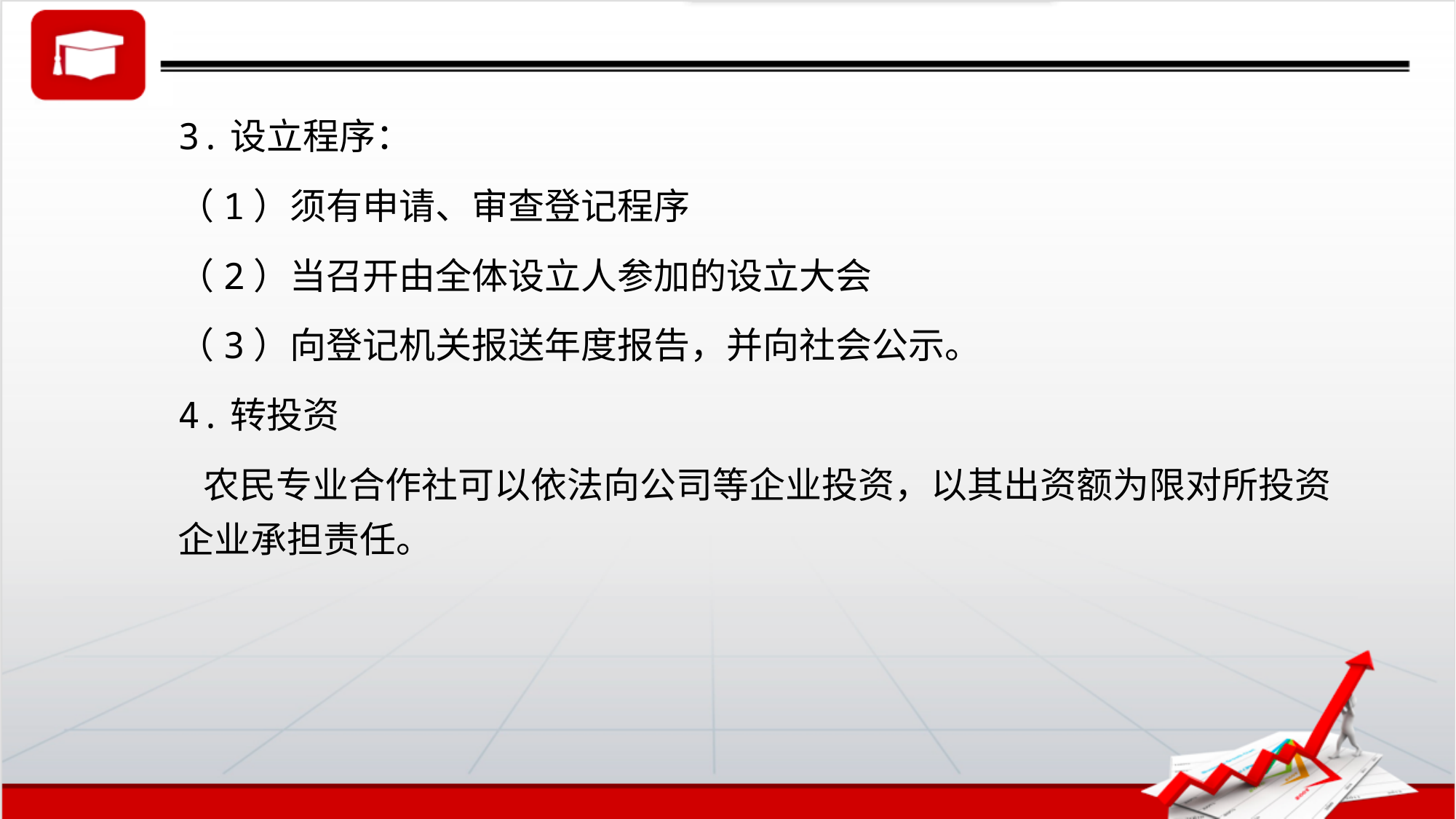

3.设立程序：
（1）须有申请、审查登记程序
（2）当召开由全体设立人参加的设立大会
（3）向登记机关报送年度报告，并向社会公示。
4.转投资
  农民专业合作社可以依法向公司等企业投资，以其出资额为限对所投资企业承担责任。